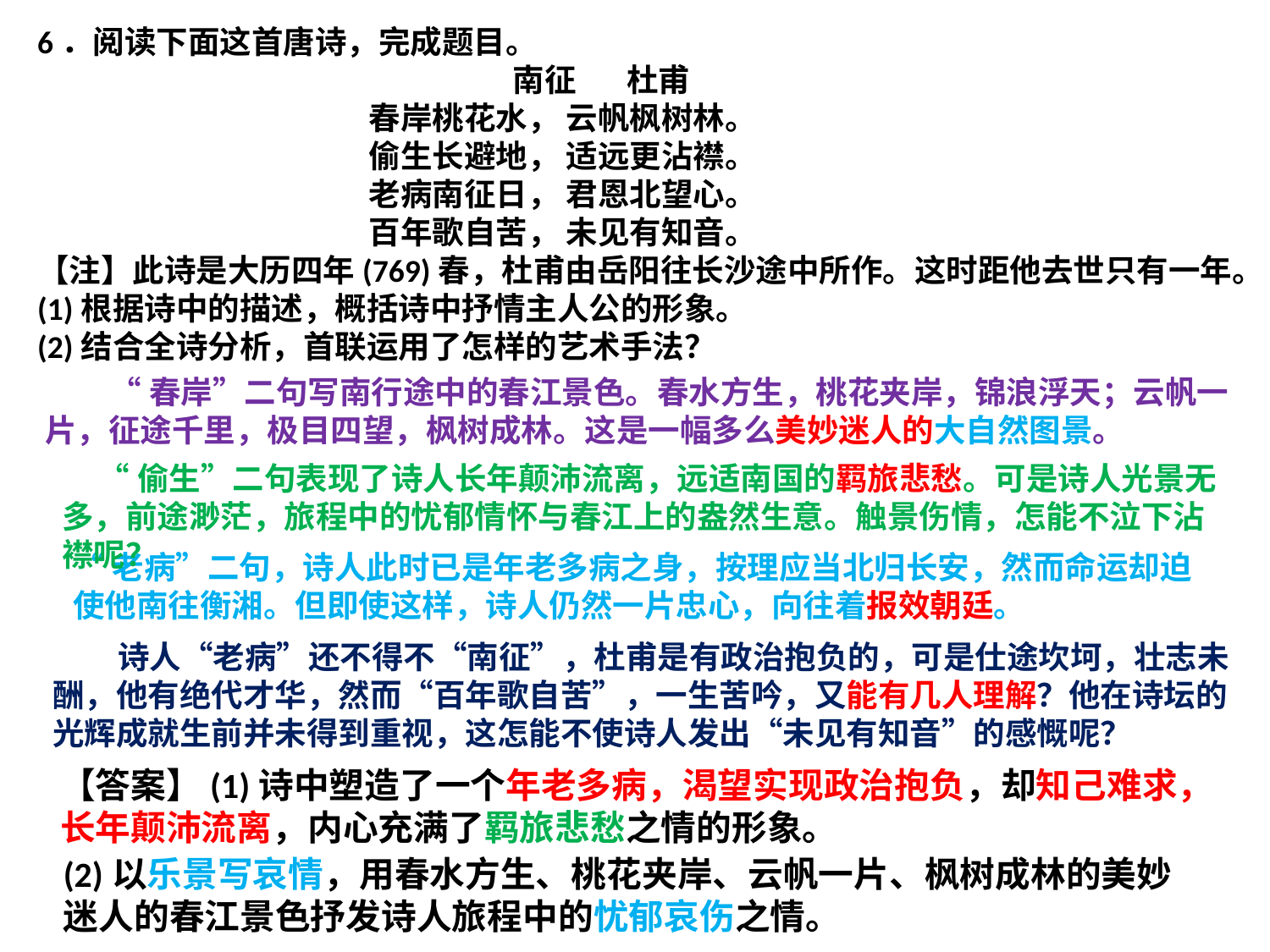

6．阅读下面这首唐诗，完成题目。
                                                                 南征       杜甫
                                             春岸桃花水， 云帆枫树林。
                                             偷生长避地， 适远更沾襟。
                                             老病南征日， 君恩北望心。
                                             百年歌自苦， 未见有知音。
【注】此诗是大历四年(769)春，杜甫由岳阳往长沙途中所作。这时距他去世只有一年。
(1)根据诗中的描述，概括诗中抒情主人公的形象。
(2)结合全诗分析，首联运用了怎样的艺术手法？
         “春岸”二句写南行途中的春江景色。春水方生，桃花夹岸，锦浪浮天；云帆一片，征途千里，极目四望，枫树成林。这是一幅多么美妙迷人的大自然图景。
     “偷生”二句表现了诗人长年颠沛流离，远适南国的羁旅悲愁。可是诗人光景无多，前途渺茫，旅程中的忧郁情怀与春江上的盎然生意。触景伤情，怎能不泣下沾襟呢？
“老病”二句，诗人此时已是年老多病之身，按理应当北归长安，然而命运却迫使他南往衡湘。但即使这样，诗人仍然一片忠心，向往着报效朝廷。
        诗人“老病”还不得不“南征”，杜甫是有政治抱负的，可是仕途坎坷，壮志未酬，他有绝代才华，然而“百年歌自苦”，一生苦吟，又能有几人理解？他在诗坛的光辉成就生前并未得到重视，这怎能不使诗人发出“未见有知音”的感慨呢？
【答案】(1)诗中塑造了一个年老多病，渴望实现政治抱负，却知己难求，长年颠沛流离，内心充满了羁旅悲愁之情的形象。
(2)以乐景写哀情，用春水方生、桃花夹岸、云帆一片、枫树成林的美妙迷人的春江景色抒发诗人旅程中的忧郁哀伤之情。